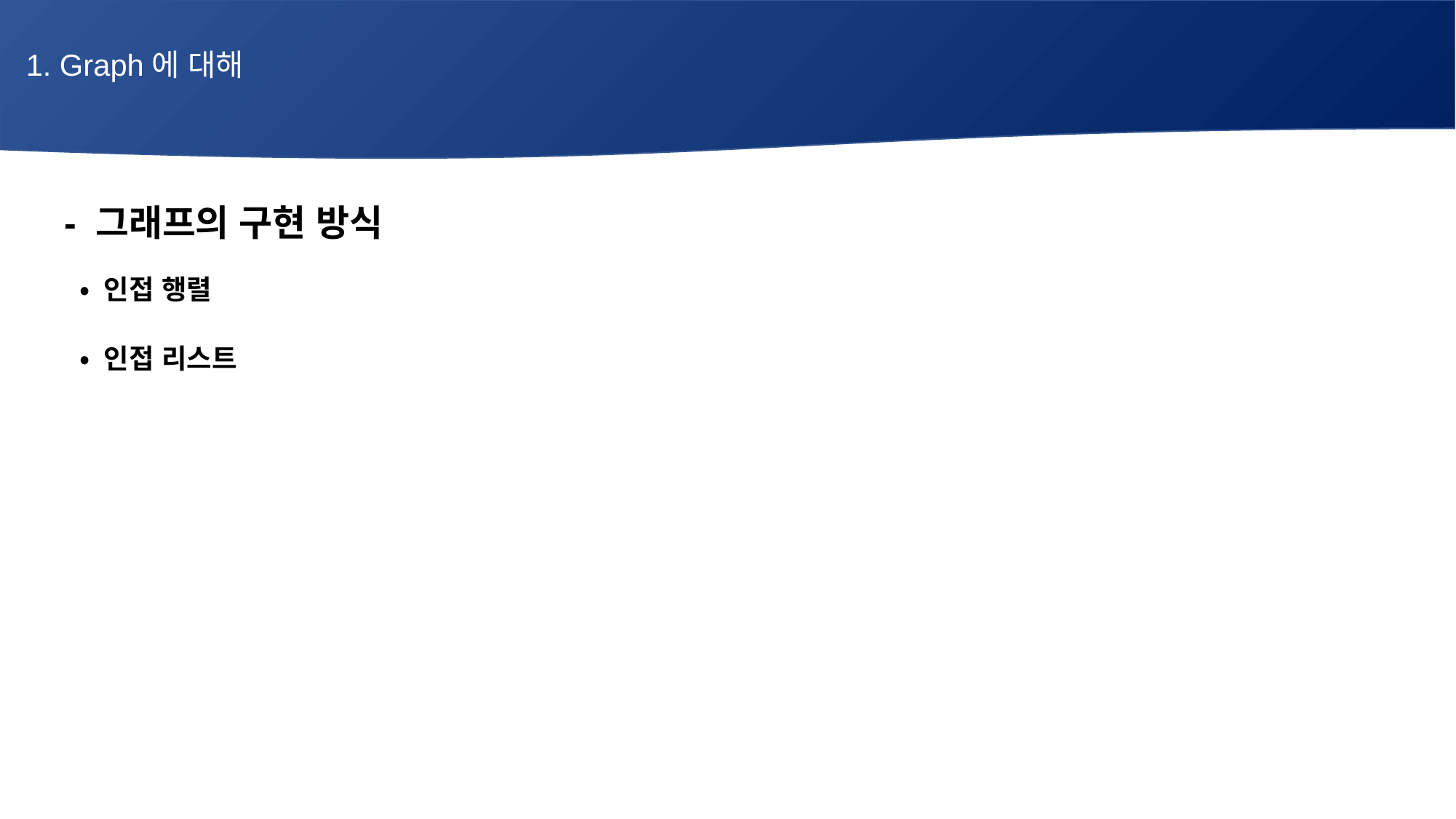

1. Graph에 대해
# 매주 1 과제 LV2
- 그래프의 구현 방식

  • 인접 행렬

  • 인접 리스트